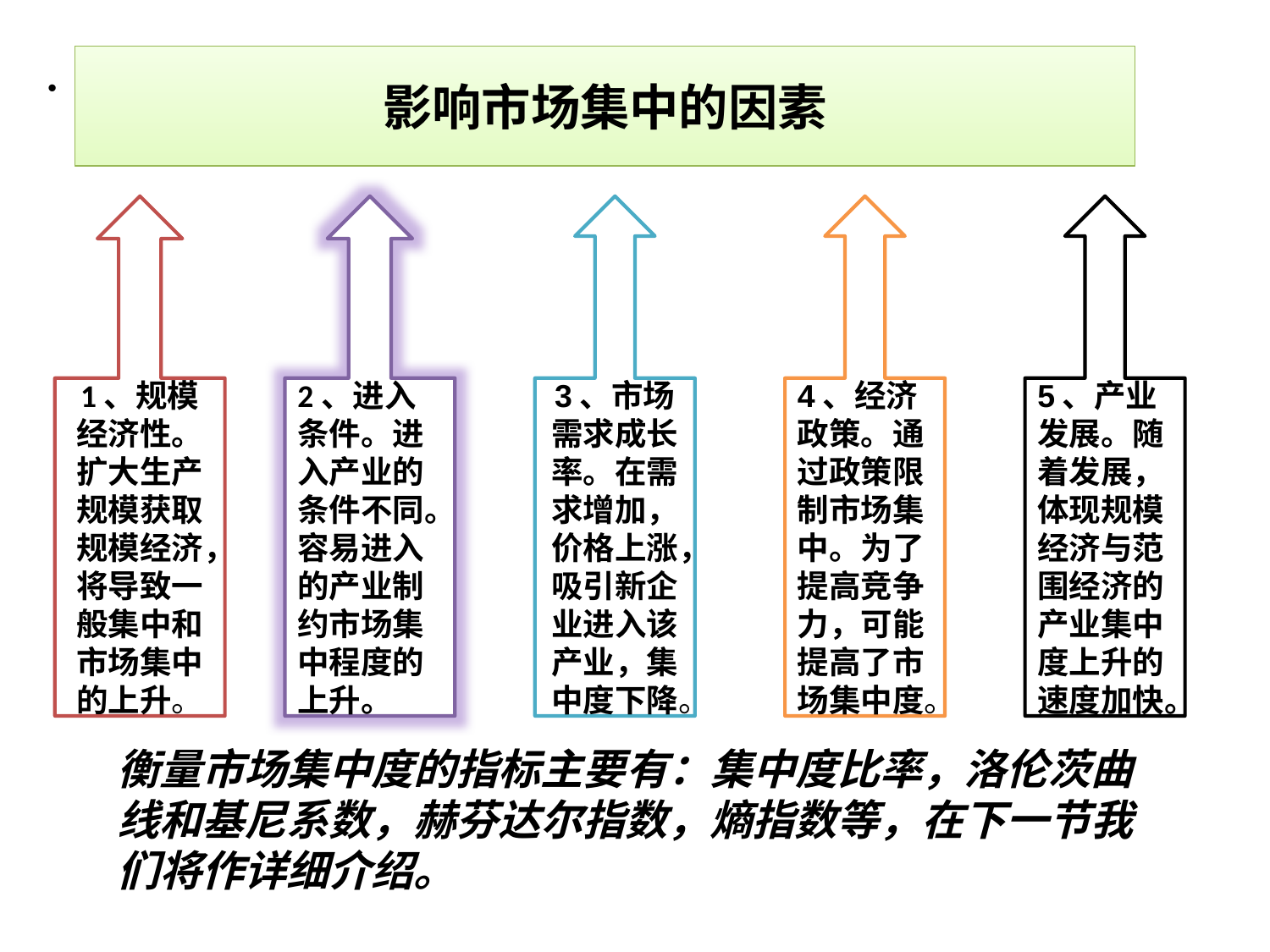

影响市场集中的因素
1、规模经济性。扩大生产规模获取规模经济，将导致一般集中和市场集中的上升。
2、进入条件。进入产业的条件不同。容易进入的产业制约市场集中程度的上升。
3、市场需求成长率。在需求增加，价格上涨，吸引新企业进入该产业，集中度下降。
4、经济政策。通过政策限制市场集中。为了提高竞争力，可能提高了市场集中度。
5、产业发展。随着发展，体现规模经济与范围经济的产业集中度上升的速度加快。

衡量市场集中度的指标主要有：集中度比率，洛伦茨曲线和基尼系数，赫芬达尔指数，熵指数等，在下一节我们将作详细介绍。